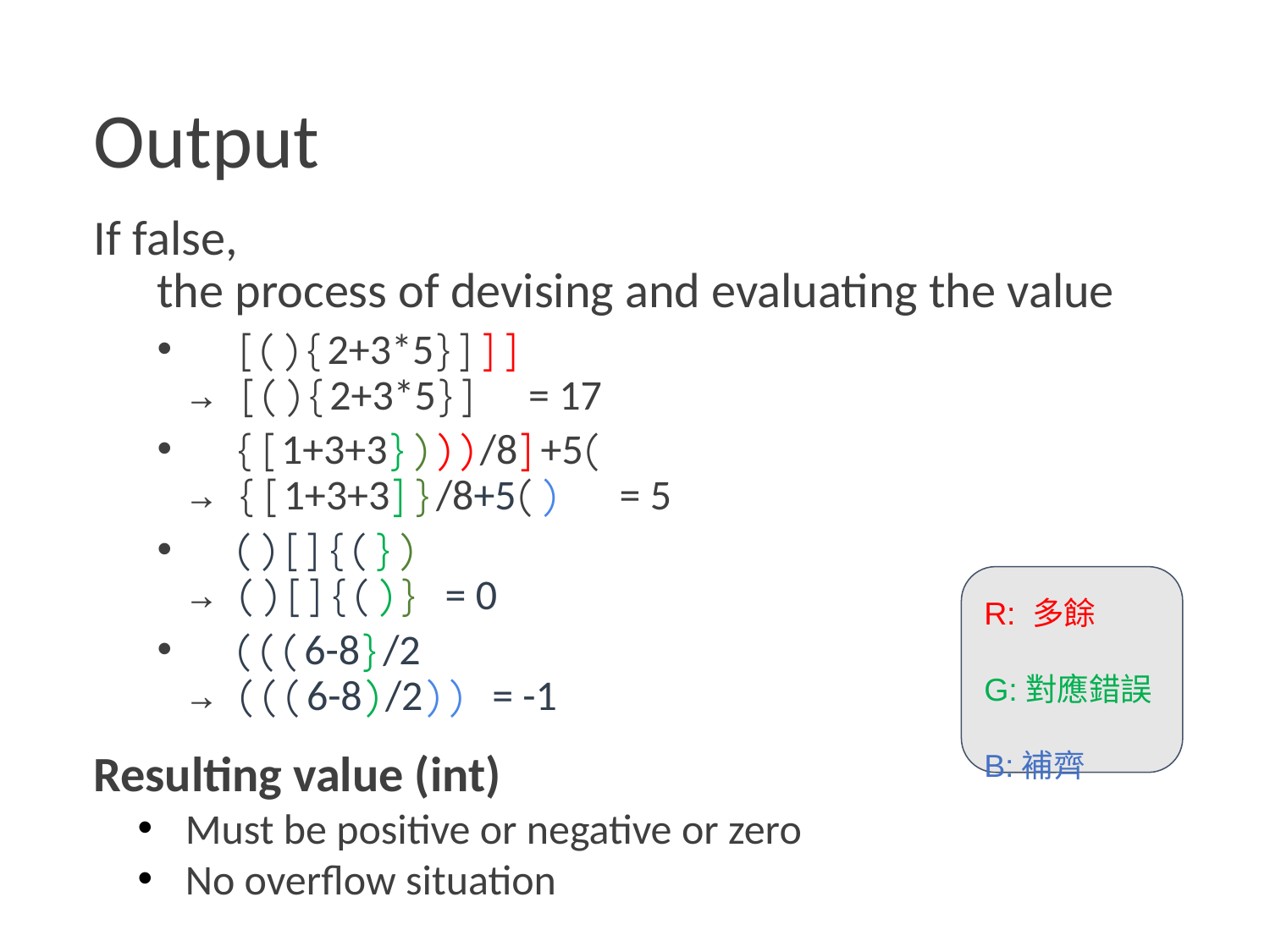

# Output
If false,
the process of devising and evaluating the value
  [(){2+3*5}]]]
→ [(){2+3*5}]  = 17
  {[1+3+3})))/8]+5(
→ {[1+3+3]}/8+5()      = 5
  ()[]{(})
→ ()[]{()} = 0
  (((6-8}/2
→ (((6-8)/2)) = -1

Resulting value (int)
Must be positive or negative or zero
No overflow situation

R: 多餘

G:對應錯誤

B:補齊